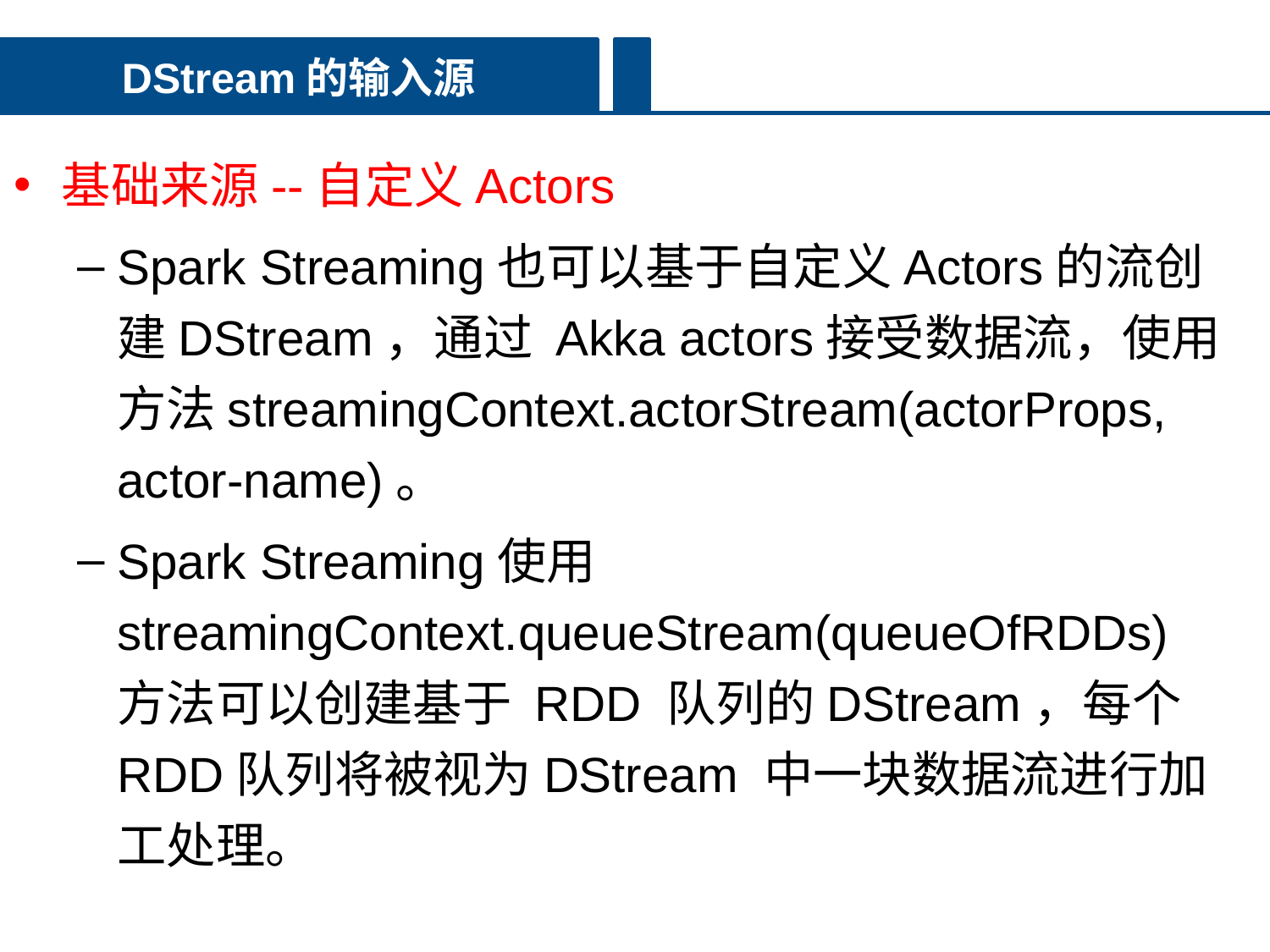

DStream的输入源

基础来源--自定义Actors
Spark Streaming也可以基于自定义Actors的流创建DStream，通过 Akka actors接受数据流，使用方法streamingContext.actorStream(actorProps, actor-name)。
Spark Streaming使用streamingContext.queueStream(queueOfRDDs)方法可以创建基于 RDD 队列的DStream，每个RDD队列将被视为DStream 中一块数据流进行加工处理。